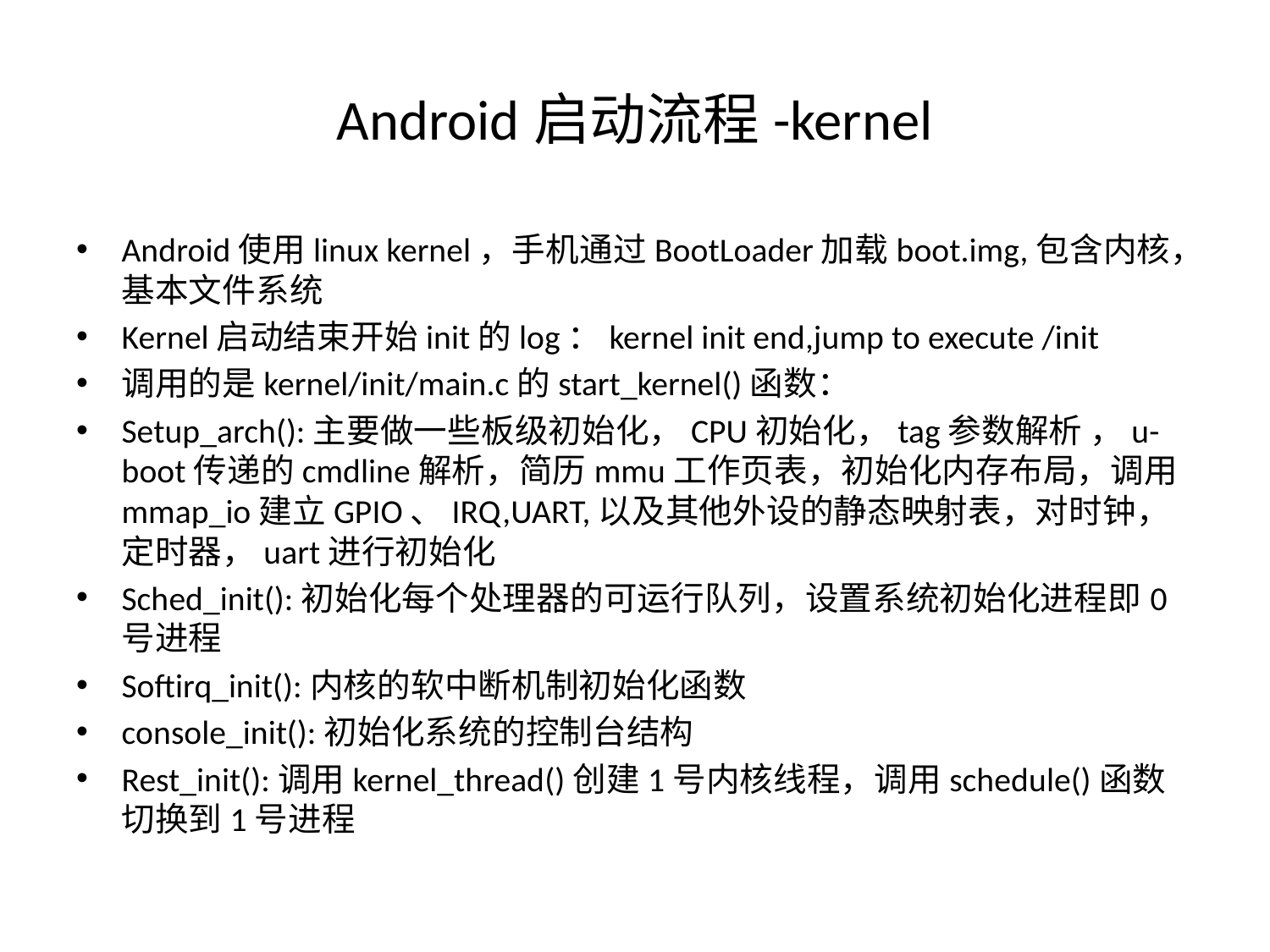

# Android启动流程-kernel
Android使用linux kernel，手机通过BootLoader加载boot.img,包含内核，基本文件系统
Kernel启动结束开始init的log：kernel init end,jump to execute /init
调用的是kernel/init/main.c的start_kernel()函数：
Setup_arch():主要做一些板级初始化，CPU初始化，tag参数解析 ，u-boot传递的cmdline解析，简历mmu工作页表，初始化内存布局，调用mmap_io建立GPIO、IRQ,UART,以及其他外设的静态映射表，对时钟，定时器，uart进行初始化
Sched_init():初始化每个处理器的可运行队列，设置系统初始化进程即0号进程
Softirq_init():内核的软中断机制初始化函数
console_init():初始化系统的控制台结构
Rest_init():调用kernel_thread()创建1号内核线程，调用schedule()函数切换到1号进程